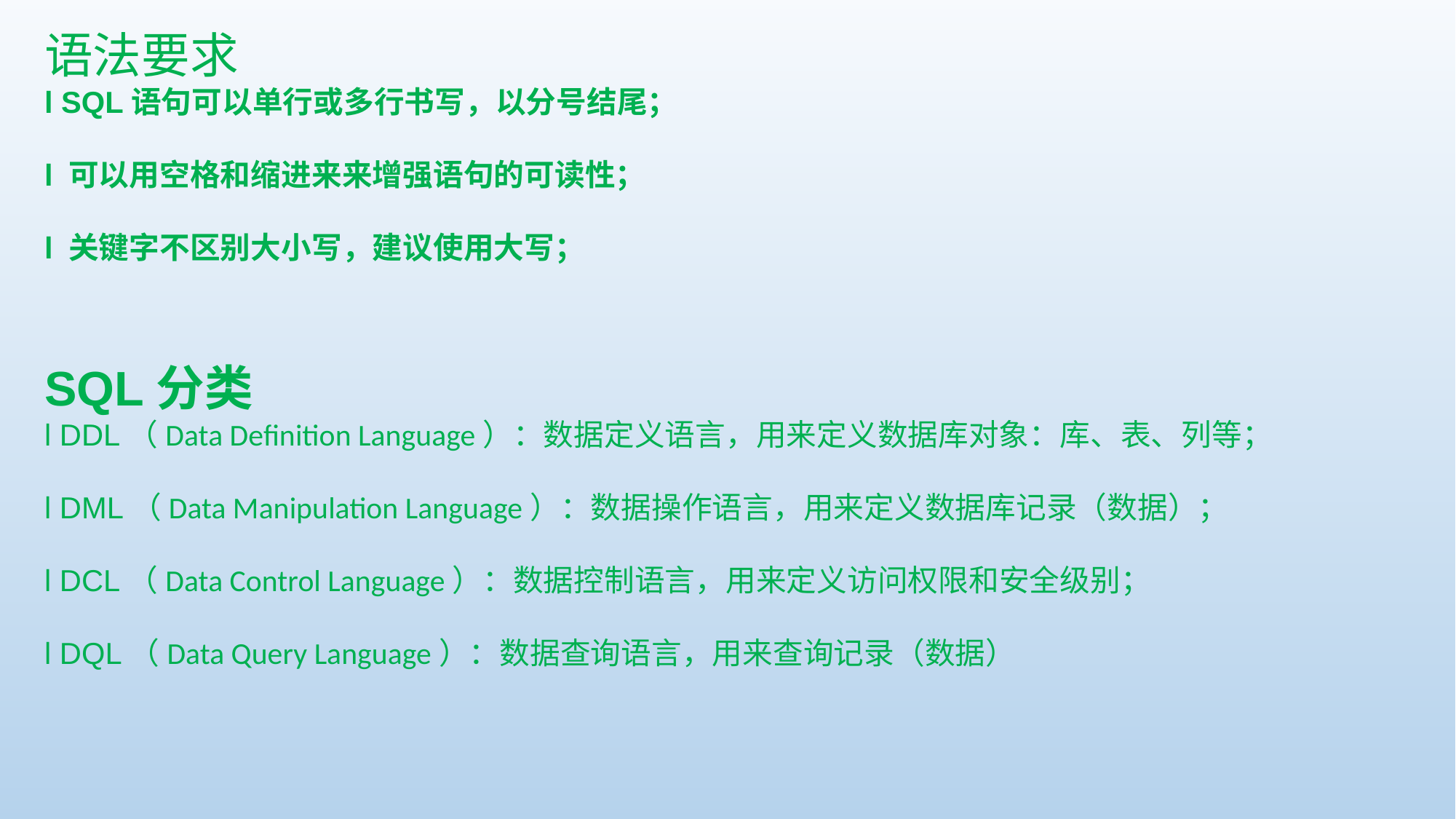

语法要求
l SQL语句可以单行或多行书写，以分号结尾；

l 可以用空格和缩进来来增强语句的可读性；

l 关键字不区别大小写，建议使用大写；

SQL分类
l DDL（Data Definition Language）：数据定义语言，用来定义数据库对象：库、表、列等；

l DML（Data Manipulation Language）：数据操作语言，用来定义数据库记录（数据）；

l DCL（Data Control Language）：数据控制语言，用来定义访问权限和安全级别；

l DQL（Data Query Language）：数据查询语言，用来查询记录（数据）